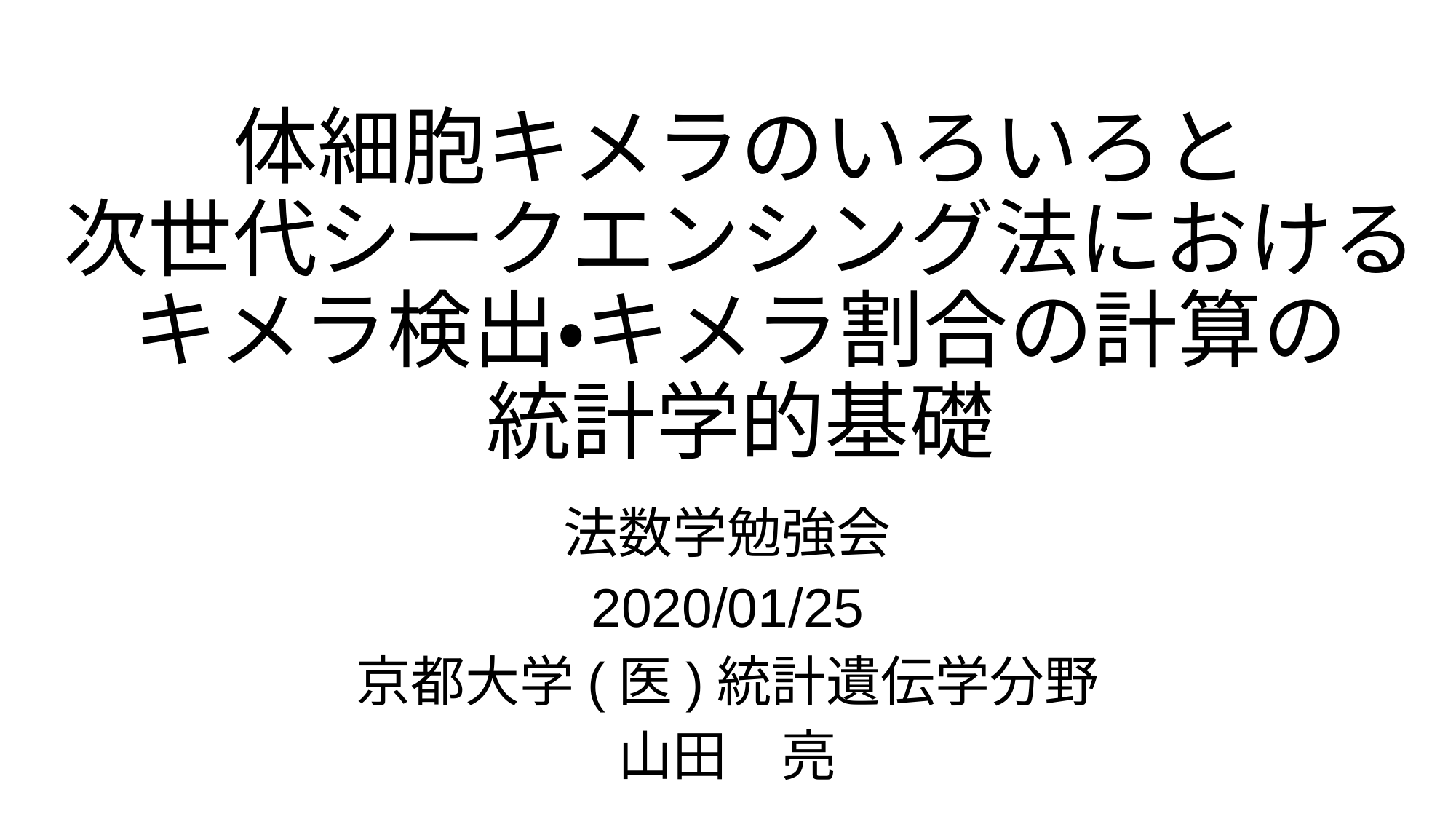

# 体細胞キメラのいろいろと 次世代シークエンシング法におけるキメラ検出・キメラ割合の計算の 統計学的基礎
法数学勉強会
2020/01/25
京都大学(医)統計遺伝学分野
山田　亮